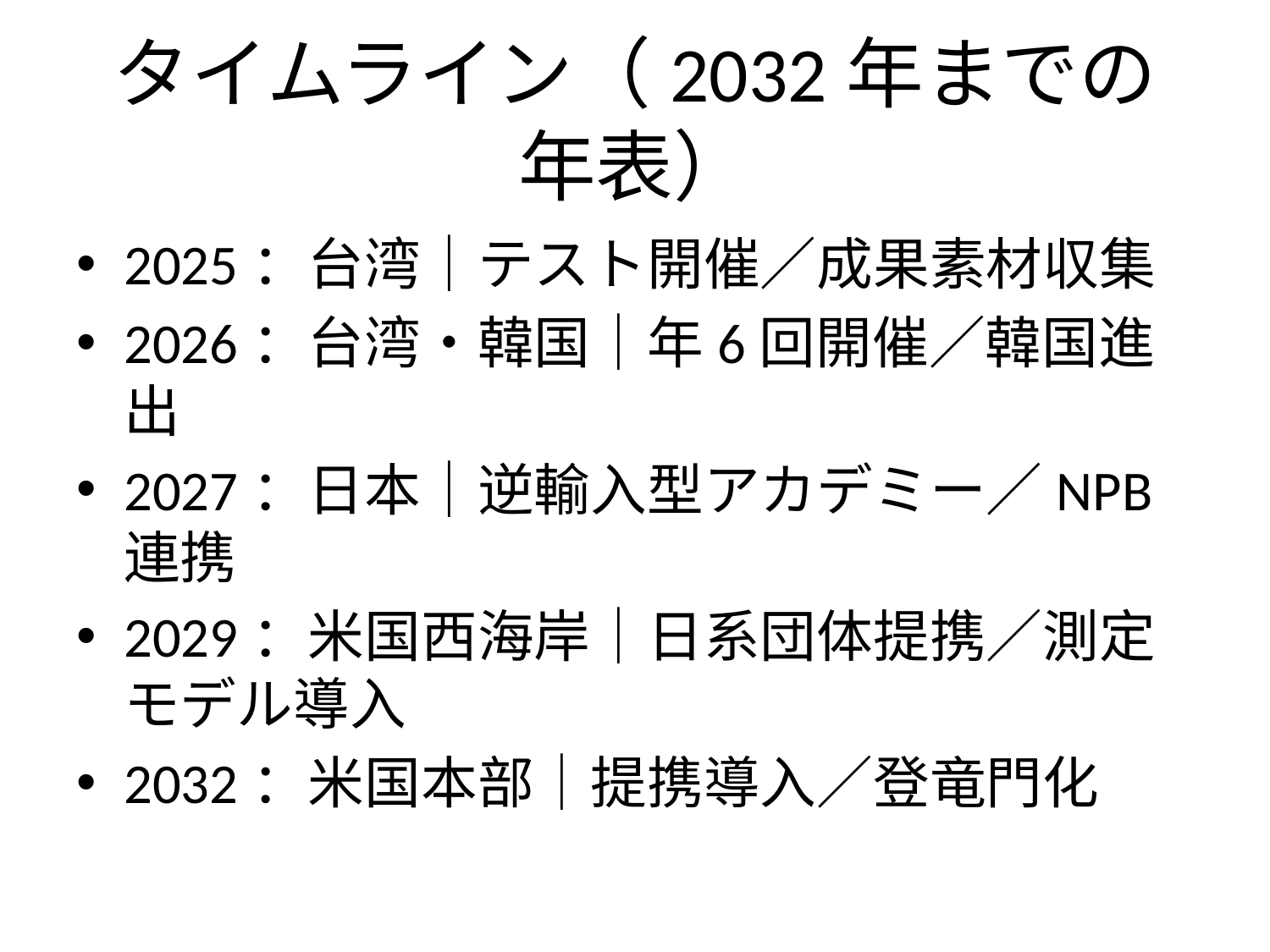

# タイムライン（2032年までの年表）
2025：台湾｜テスト開催／成果素材収集
2026：台湾・韓国｜年6回開催／韓国進出
2027：日本｜逆輸入型アカデミー／NPB連携
2029：米国西海岸｜日系団体提携／測定モデル導入
2032：米国本部｜提携導入／登竜門化